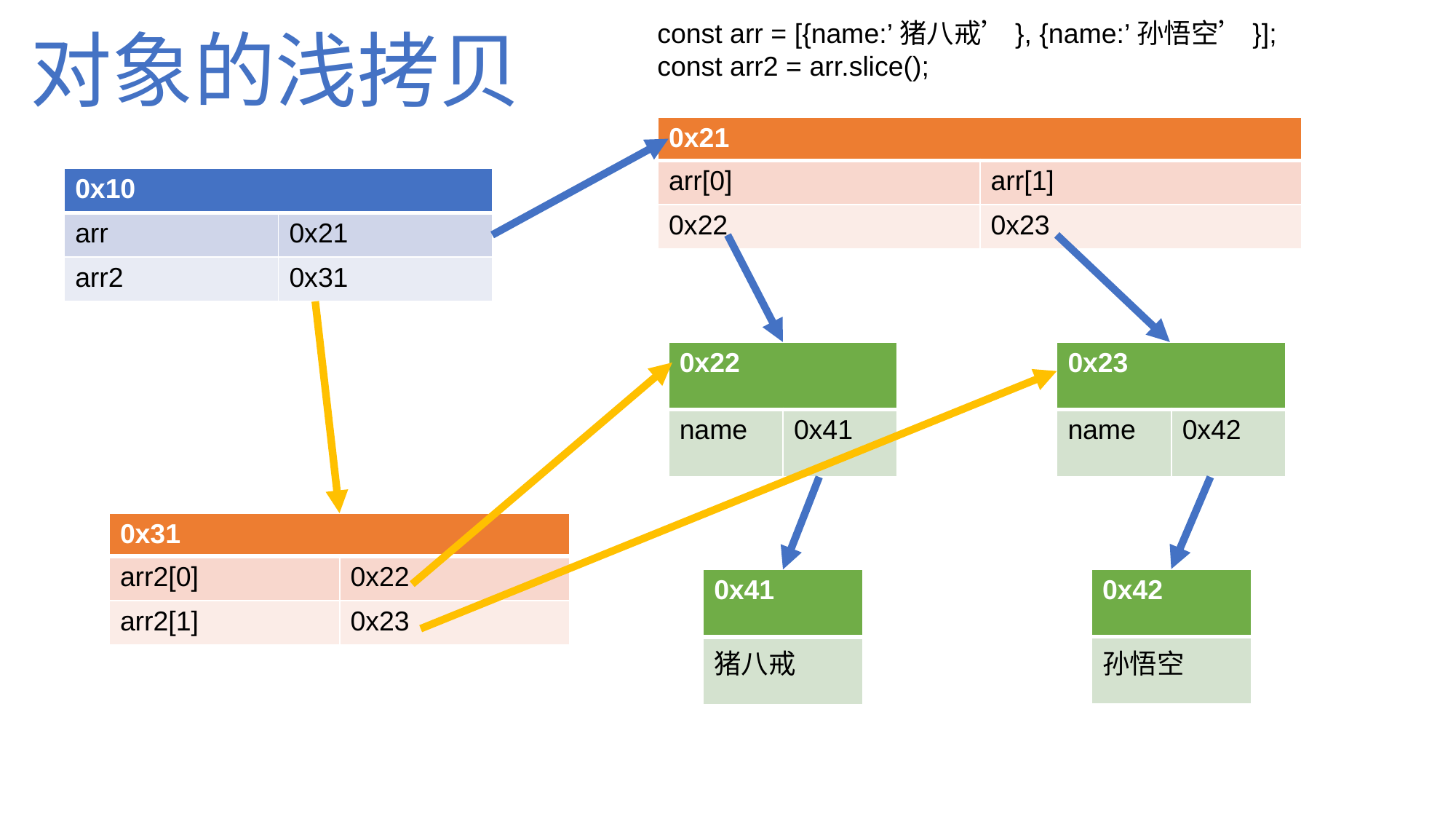

const arr = [{name:’猪八戒’}, {name:’孙悟空’}];
const arr2 = arr.slice();
对象的浅拷贝
| 0x21 |  |
| --- | --- |
| arr[0] | arr[1] |
| 0x22 | 0x23 |
| 0x10 |  |
| --- | --- |
| arr | 0x21 |
| arr2 | 0x31 |
| 0x22 |  |
| --- | --- |
| name | 0x41 |
| 0x23 |  |
| --- | --- |
| name | 0x42 |
| 0x31 |  |
| --- | --- |
| arr2[0] | 0x22 |
| arr2[1] | 0x23 |
| 0x42 |
| --- |
| 孙悟空 |
| 0x41 |
| --- |
| 猪八戒 |